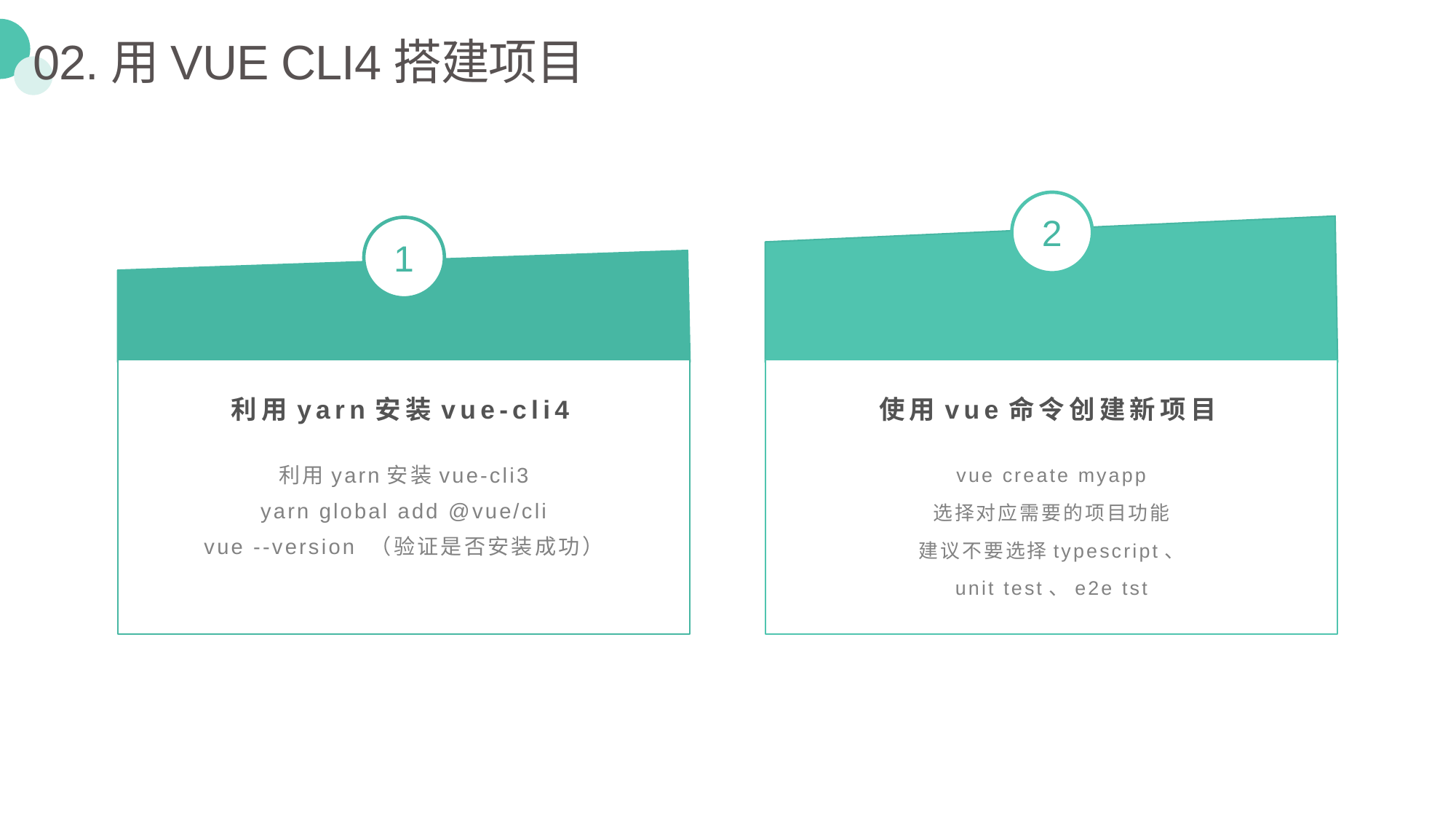

02.用VUE CLI4搭建项目

2

1

利用yarn安装vue-cli4
利用yarn安装vue-cli3
yarn global add @vue/cli
vue --version （验证是否安装成功）
使用vue命令创建新项目
vue create myapp
选择对应需要的项目功能
建议不要选择typescript、
unit test、e2e tst